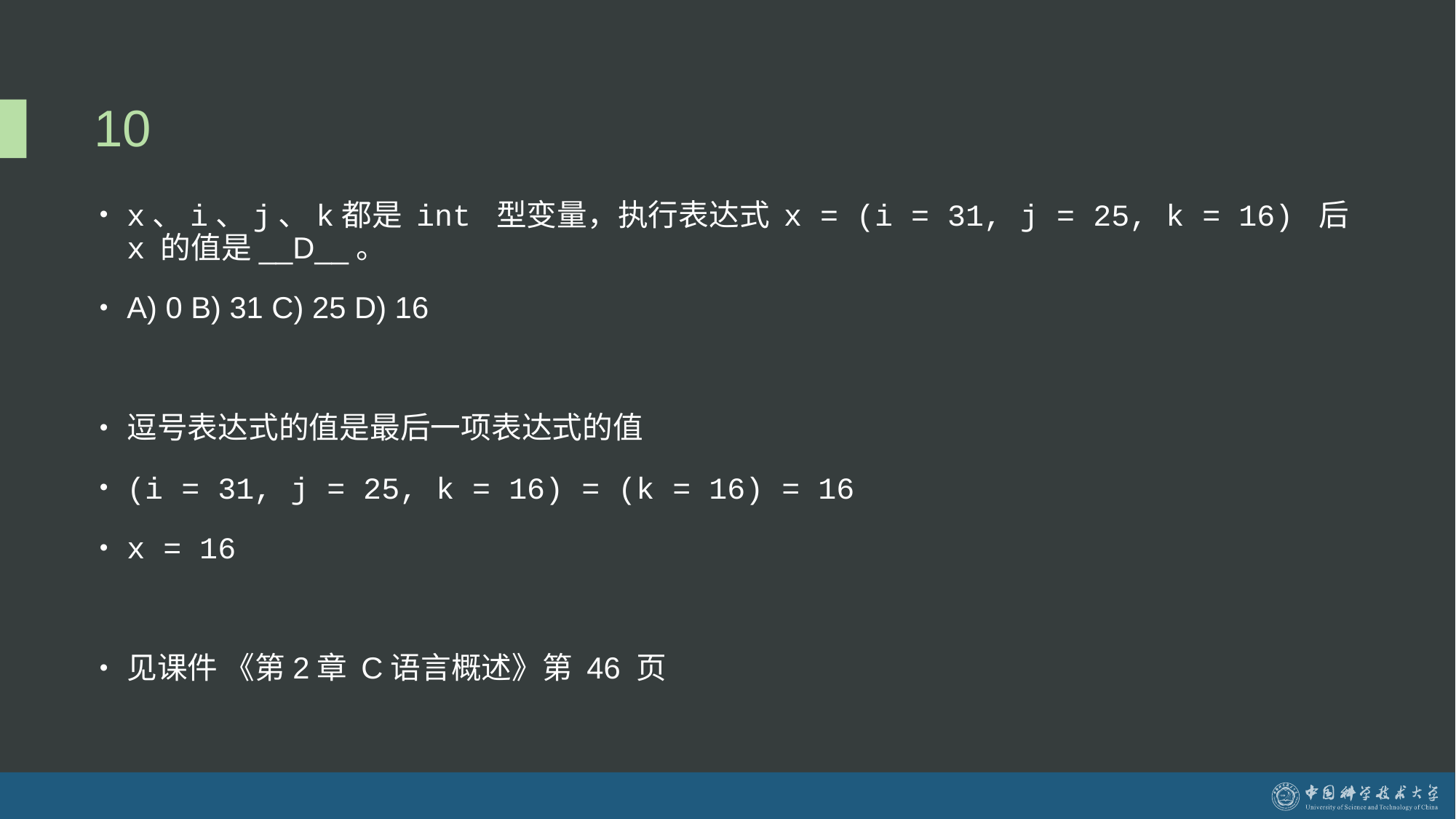

# 10
x、i、j、k都是 int 型变量，执行表达式 x = (i = 31, j = 25, k = 16) 后 x 的值是__D__。
A) 0 B) 31 C) 25 D) 16

逗号表达式的值是最后一项表达式的值
(i = 31, j = 25, k = 16) = (k = 16) = 16
x = 16

见课件 《第2章 C语言概述》第 46 页